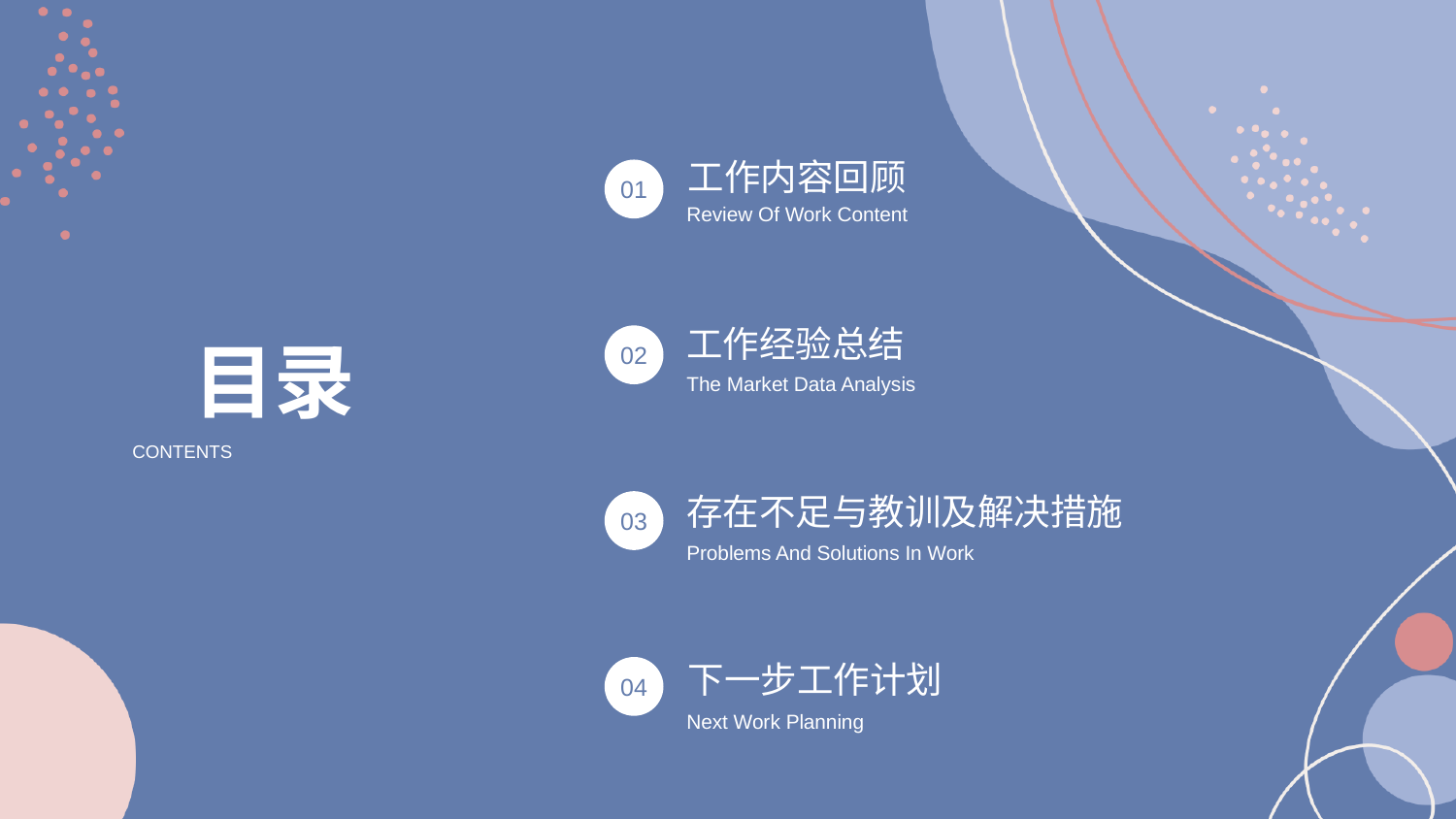

工作内容回顾

01
Review Of Work Content
工作经验总结
目录

02
The Market Data Analysis
CONTENTS
存在不足与教训及解决措施

03
Problems And Solutions In Work
下一步工作计划

04
Next Work Planning